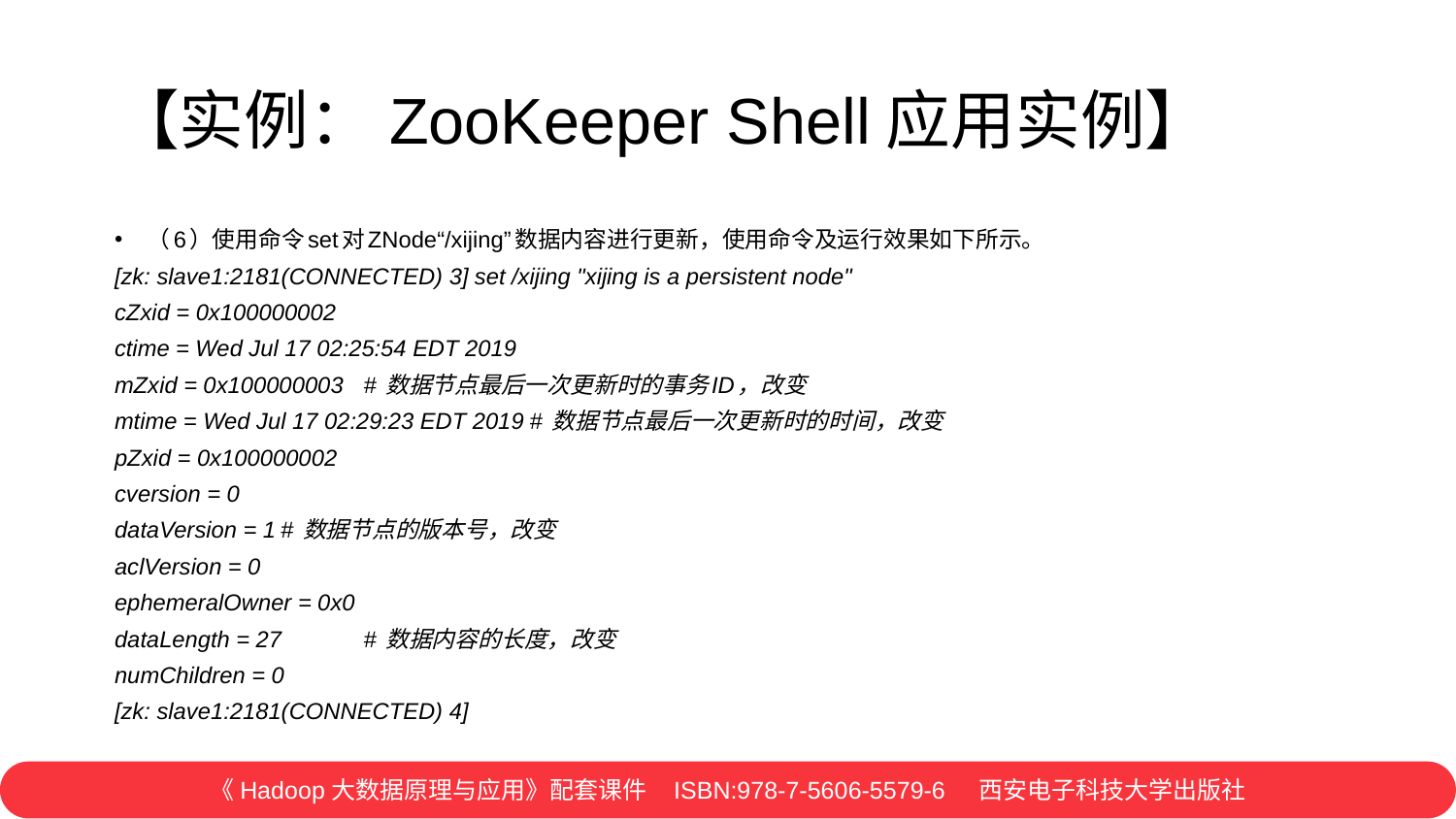

# 【实例：ZooKeeper Shell应用实例】
（6）使用命令set对ZNode“/xijing”数据内容进行更新，使用命令及运行效果如下所示。
[zk: slave1:2181(CONNECTED) 3] set /xijing "xijing is a persistent node"
cZxid = 0x100000002
ctime = Wed Jul 17 02:25:54 EDT 2019
mZxid = 0x100000003		# 数据节点最后一次更新时的事务ID，改变
mtime = Wed Jul 17 02:29:23 EDT 2019	# 数据节点最后一次更新时的时间，改变
pZxid = 0x100000002
cversion = 0
dataVersion = 1	# 数据节点的版本号，改变
aclVersion = 0
ephemeralOwner = 0x0
dataLength = 27	# 数据内容的长度，改变
numChildren = 0
[zk: slave1:2181(CONNECTED) 4]